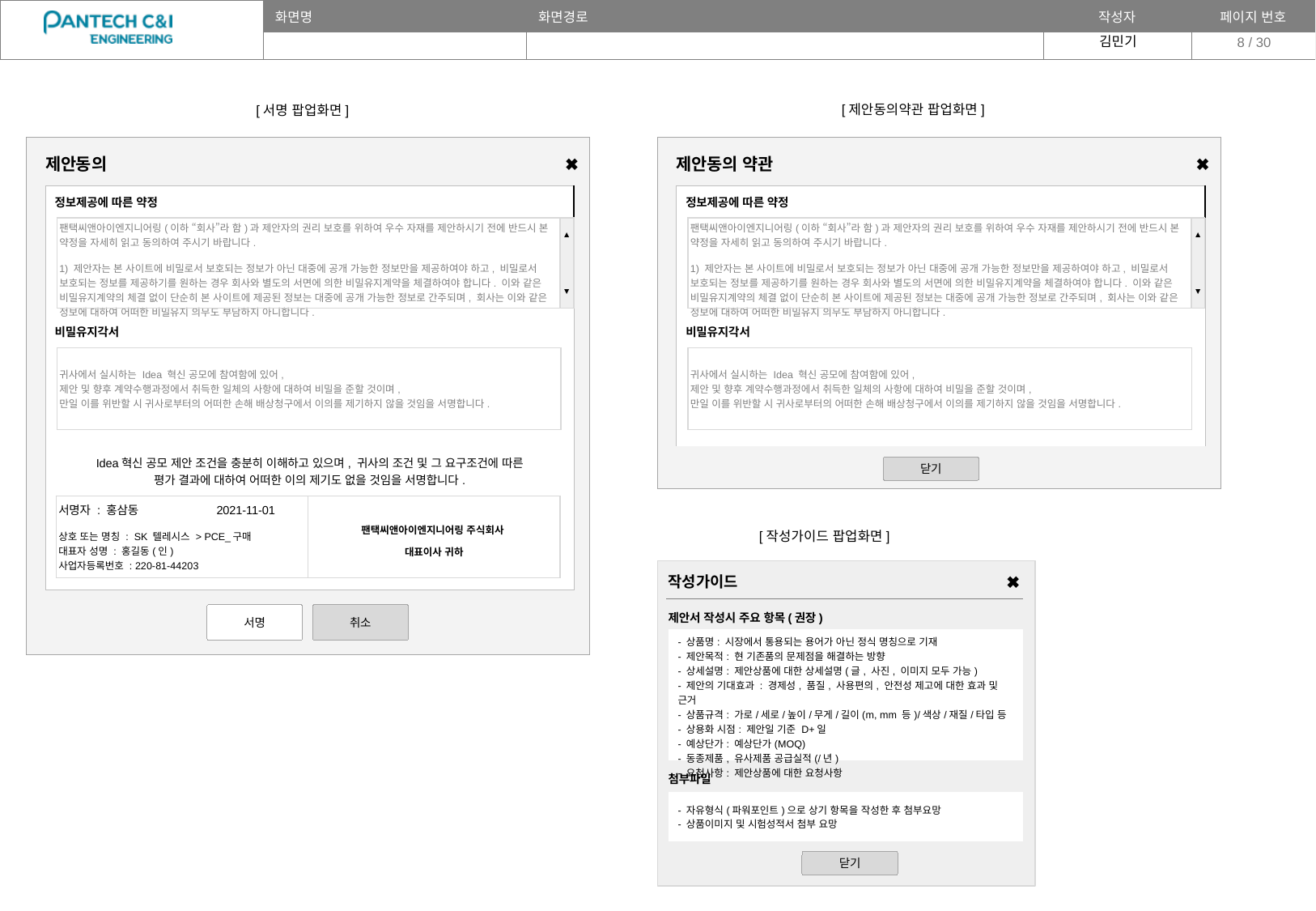

8 / 30
[제안동의약관 팝업화면]
[서명 팝업화면]

제안동의
✖
제안동의 약관
✖
| 정보제공에 따른 약정 |
| --- |
|  |
| 비밀유지각서 |
|  |
| Idea혁신 공모 제안 조건을 충분히 이해하고 있으며, 귀사의 조건 및 그 요구조건에 따른 평가 결과에 대하여 어떠한 이의 제기도 없을 것임을 서명합니다. |
|  |
| 정보제공에 따른 약정 |
| --- |
|  |
| 비밀유지각서 |
|  |
| 팬택씨앤아이엔지니어링(이하 “회사”라 함)과 제안자의 권리 보호를 위하여 우수 자재를 제안하시기 전에 반드시 본 약정을 자세히 읽고 동의하여 주시기 바랍니다. 1) 제안자는 본 사이트에 비밀로서 보호되는 정보가 아닌 대중에 공개 가능한 정보만을 제공하여야 하고, 비밀로서 보호되는 정보를 제공하기를 원하는 경우 회사와 별도의 서면에 의한 비밀유지계약을 체결하여야 합니다. 이와 같은 비밀유지계약의 체결 없이 단순히 본 사이트에 제공된 정보는 대중에 공개 가능한 정보로 간주되며, 회사는 이와 같은 정보에 대하여 어떠한 비밀유지 의무도 부담하지 아니합니다. |
| --- |
| 팬택씨앤아이엔지니어링(이하 “회사”라 함)과 제안자의 권리 보호를 위하여 우수 자재를 제안하시기 전에 반드시 본 약정을 자세히 읽고 동의하여 주시기 바랍니다. 1) 제안자는 본 사이트에 비밀로서 보호되는 정보가 아닌 대중에 공개 가능한 정보만을 제공하여야 하고, 비밀로서 보호되는 정보를 제공하기를 원하는 경우 회사와 별도의 서면에 의한 비밀유지계약을 체결하여야 합니다. 이와 같은 비밀유지계약의 체결 없이 단순히 본 사이트에 제공된 정보는 대중에 공개 가능한 정보로 간주되며, 회사는 이와 같은 정보에 대하여 어떠한 비밀유지 의무도 부담하지 아니합니다. |
| --- |
| ▲ ▼ |
| --- |
| ▲ ▼ |
| --- |
| 귀사에서 실시하는 Idea 혁신 공모에 참여함에 있어, 제안 및 향후 계약수행과정에서 취득한 일체의 사항에 대하여 비밀을 준할 것이며, 만일 이를 위반할 시 귀사로부터의 어떠한 손해 배상청구에서 이의를 제기하지 않을 것임을 서명합니다. |
| --- |
| 귀사에서 실시하는 Idea 혁신 공모에 참여함에 있어, 제안 및 향후 계약수행과정에서 취득한 일체의 사항에 대하여 비밀을 준할 것이며, 만일 이를 위반할 시 귀사로부터의 어떠한 손해 배상청구에서 이의를 제기하지 않을 것임을 서명합니다. |
| --- |
닫기
| 서명자 : 홍삼동 2021-11-01 상호 또는 명칭 : SK 텔레시스 > PCE\_구매 대표자 성명 : 홍길동(인) 사업자등록번호 : 220-81-44203 | 팬택씨앤아이엔지니어링 주식회사 대표이사 귀하 |
| --- | --- |
[작성가이드 팝업화면]

작성가이드
✖
제안서 작성시 주요 항목(권장)
서명
취소
| - 상품명: 시장에서 통용되는 용어가 아닌 정식 명칭으로 기재 - 제안목적: 현 기존품의 문제점을 해결하는 방향 - 상세설명: 제안상품에 대한 상세설명(글, 사진, 이미지 모두 가능) - 제안의 기대효과 : 경제성, 품질, 사용편의, 안전성 제고에 대한 효과 및 근거 - 상품규격: 가로/세로/높이/무게/길이(m, mm 등)/색상/재질/타입 등 - 상용화 시점: 제안일 기준 D+일 - 예상단가: 예상단가(MOQ) - 동종제품, 유사제품 공급실적(/년) - 요청사항: 제안상품에 대한 요청사항 |
| --- |
첨부파일
| - 자유형식(파워포인트)으로 상기 항목을 작성한 후 첨부요망 - 상품이미지 및 시험성적서 첨부 요망 |
| --- |
닫기